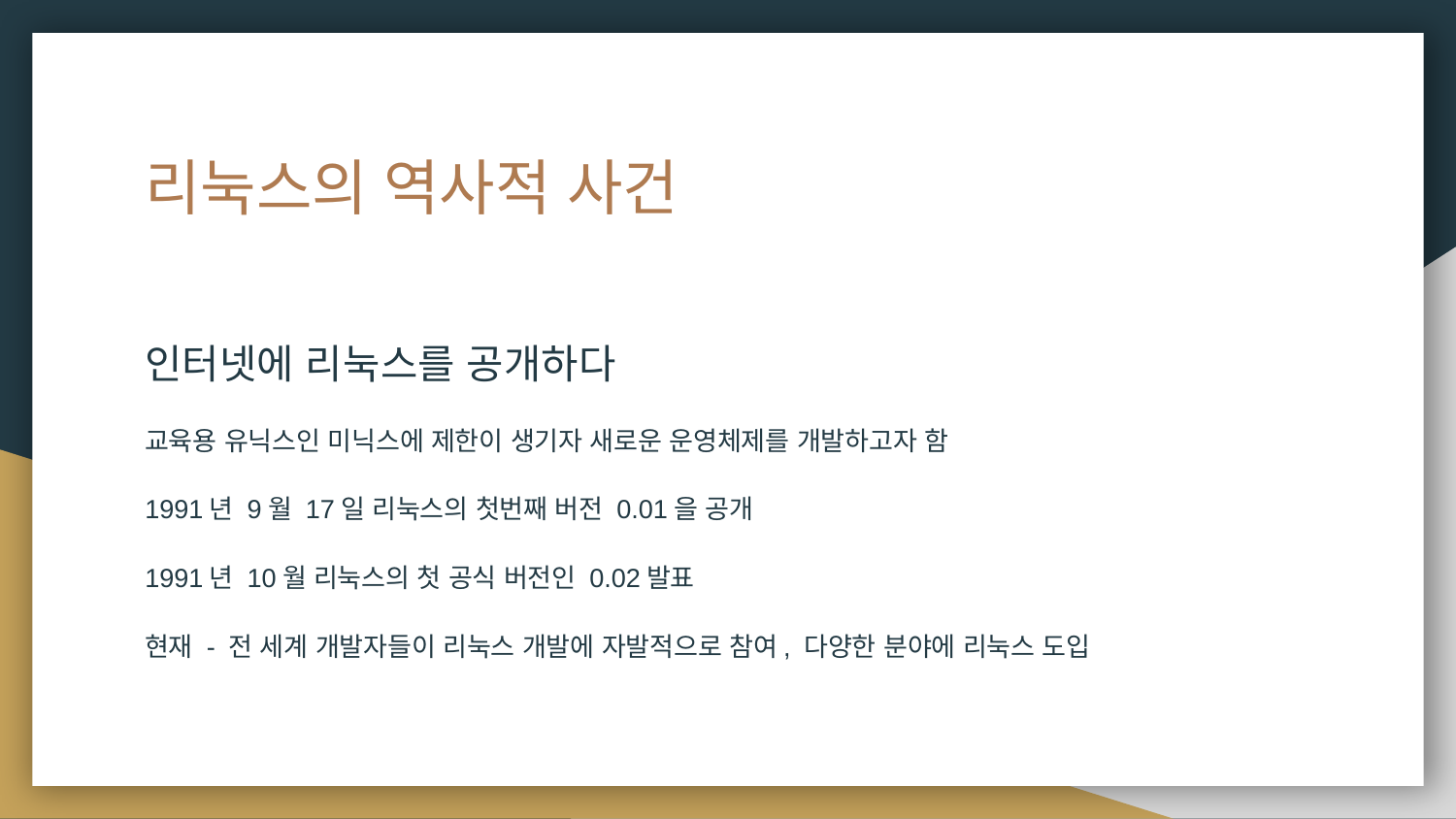

# 리눅스의 역사적 사건
인터넷에 리눅스를 공개하다
교육용 유닉스인 미닉스에 제한이 생기자 새로운 운영체제를 개발하고자 함
1991년 9월 17일 리눅스의 첫번째 버전 0.01을 공개
1991년 10월 리눅스의 첫 공식 버전인 0.02발표
현재 - 전 세계 개발자들이 리눅스 개발에 자발적으로 참여, 다양한 분야에 리눅스 도입